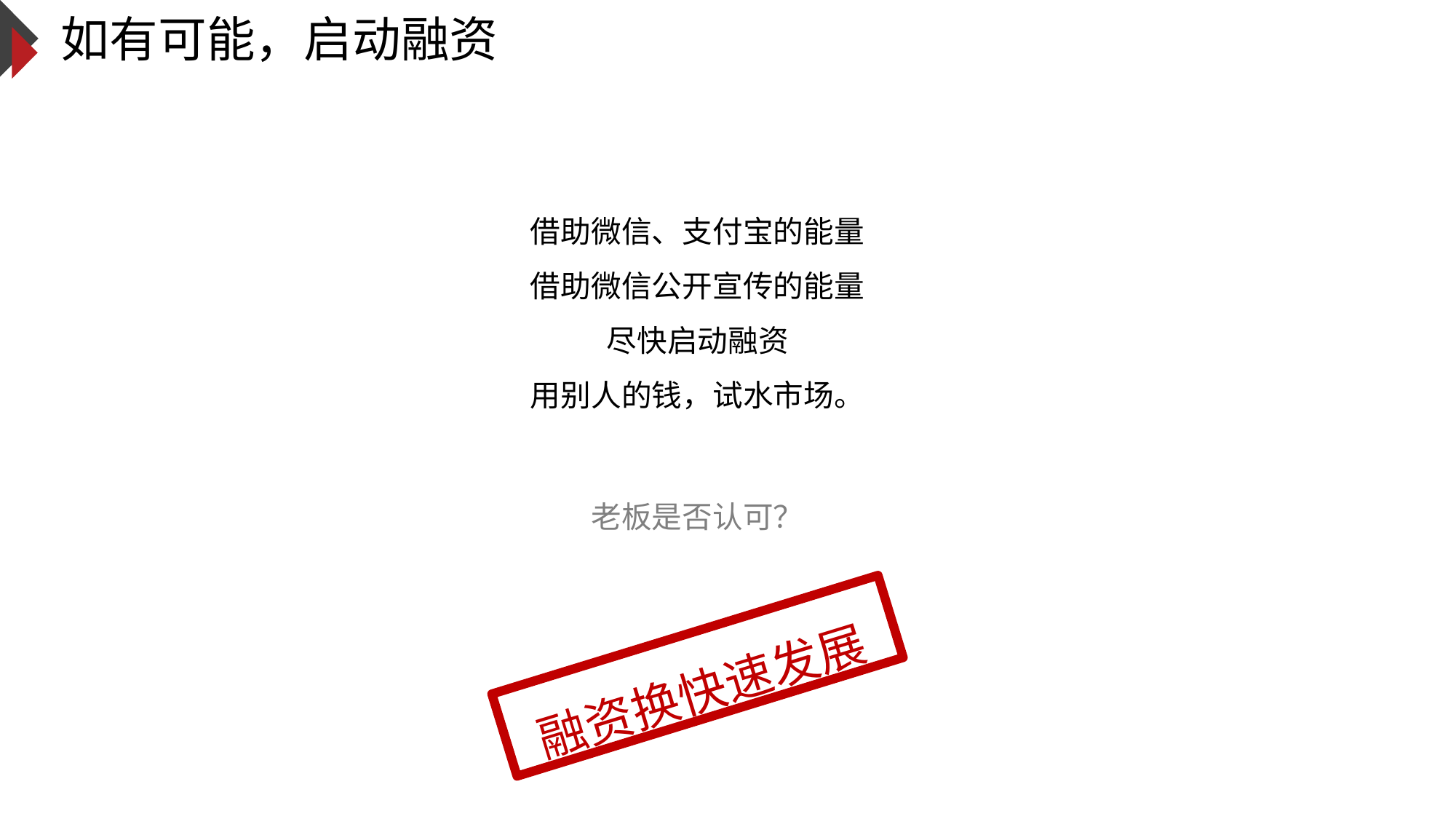

# 如有可能，启动融资
借助微信、支付宝的能量
借助微信公开宣传的能量
尽快启动融资
用别人的钱，试水市场。
老板是否认可？
融资换快速发展